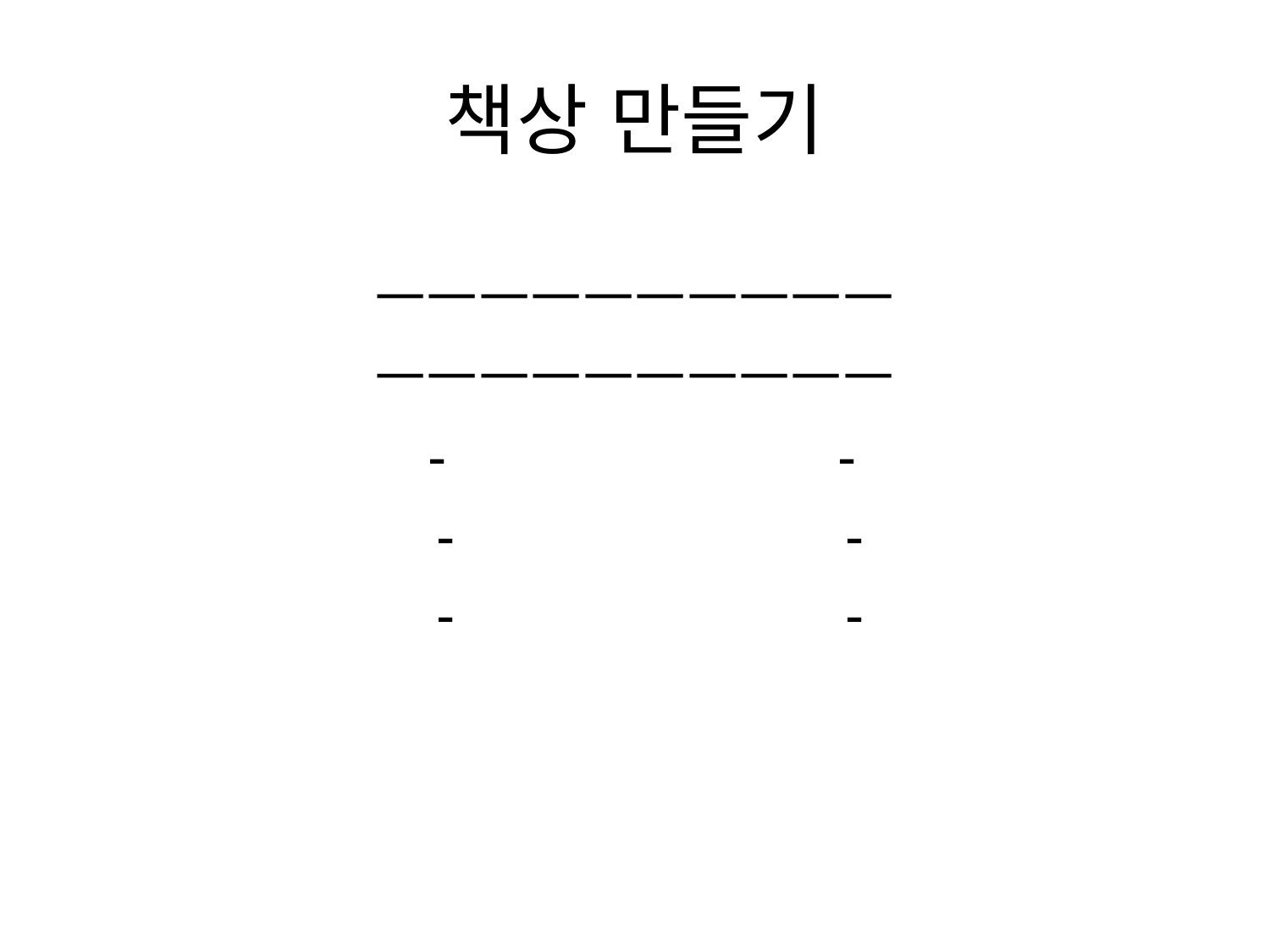

# 책상 만들기
ㅡㅡㅡㅡㅡㅡㅡㅡㅡㅡ
ㅡㅡㅡㅡㅡㅡㅡㅡㅡㅡ
  -                         -
  -                         -
  -                         -